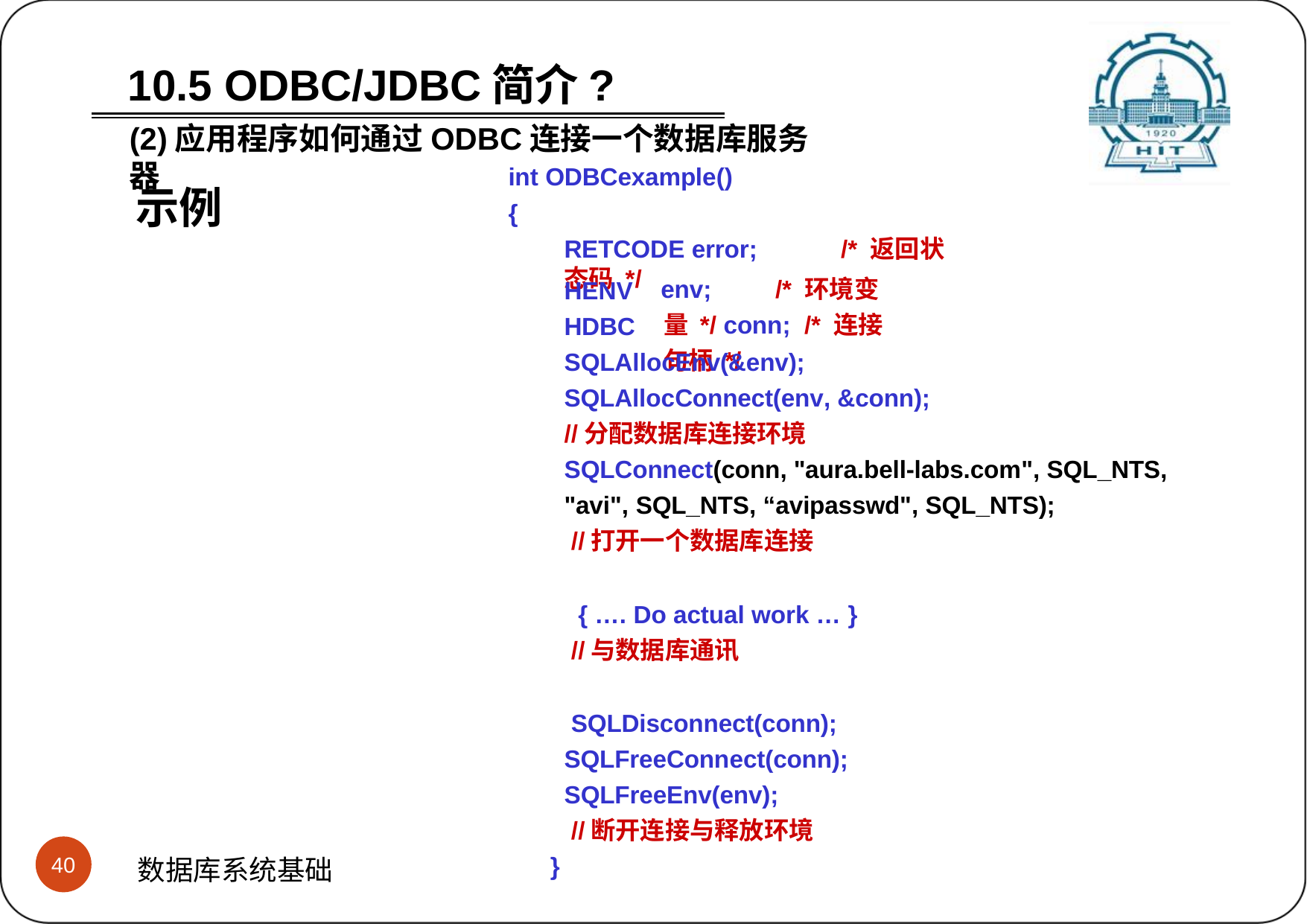

# 10.5 ODBC/JDBC简介?
(2)应用程序如何通过ODBC连接一个数据库服务器?
int ODBCexample()
{
RETCODE error;	/* 返回状态码 */
示例
env;	/* 环境变量 */ conn;  /* 连接句柄 */
HENV HDBC
SQLAllocEnv(&env); SQLAllocConnect(env, &conn);
//分配数据库连接环境
SQLConnect(conn, "aura.bell-labs.com", SQL_NTS, "avi", SQL_NTS, “avipasswd", SQL_NTS);
//打开一个数据库连接

{ …. Do actual work … }
//与数据库通讯

SQLDisconnect(conn); SQLFreeConnect(conn); SQLFreeEnv(env);
//断开连接与释放环境
}